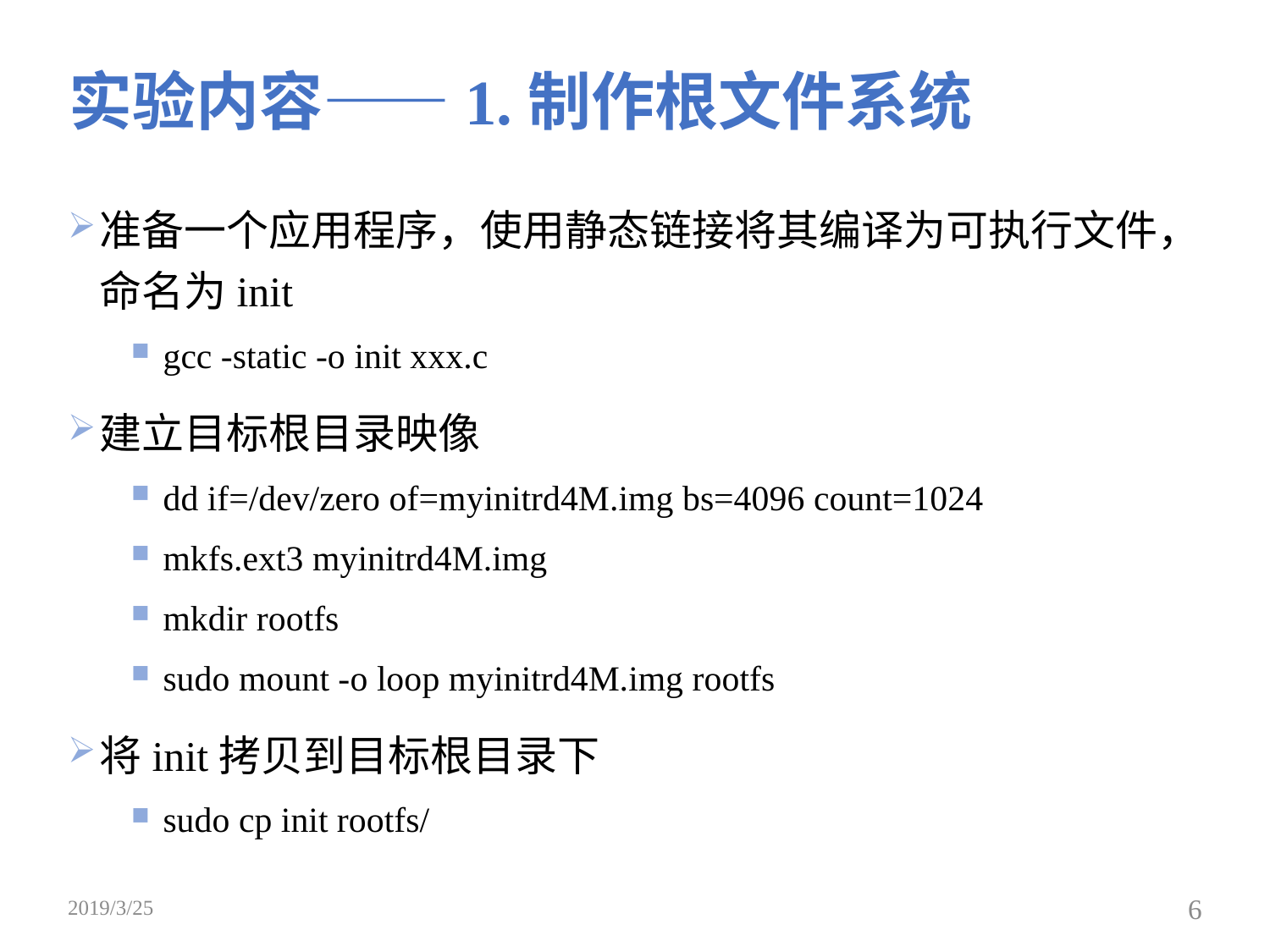

# 实验内容——1.制作根文件系统
准备一个应用程序，使用静态链接将其编译为可执行文件，命名为init
gcc -static -o init xxx.c
建立目标根目录映像
dd if=/dev/zero of=myinitrd4M.img bs=4096 count=1024
mkfs.ext3 myinitrd4M.img
mkdir rootfs
sudo mount -o loop myinitrd4M.img rootfs
将init拷贝到目标根目录下
sudo cp init rootfs/
2019/3/25
6